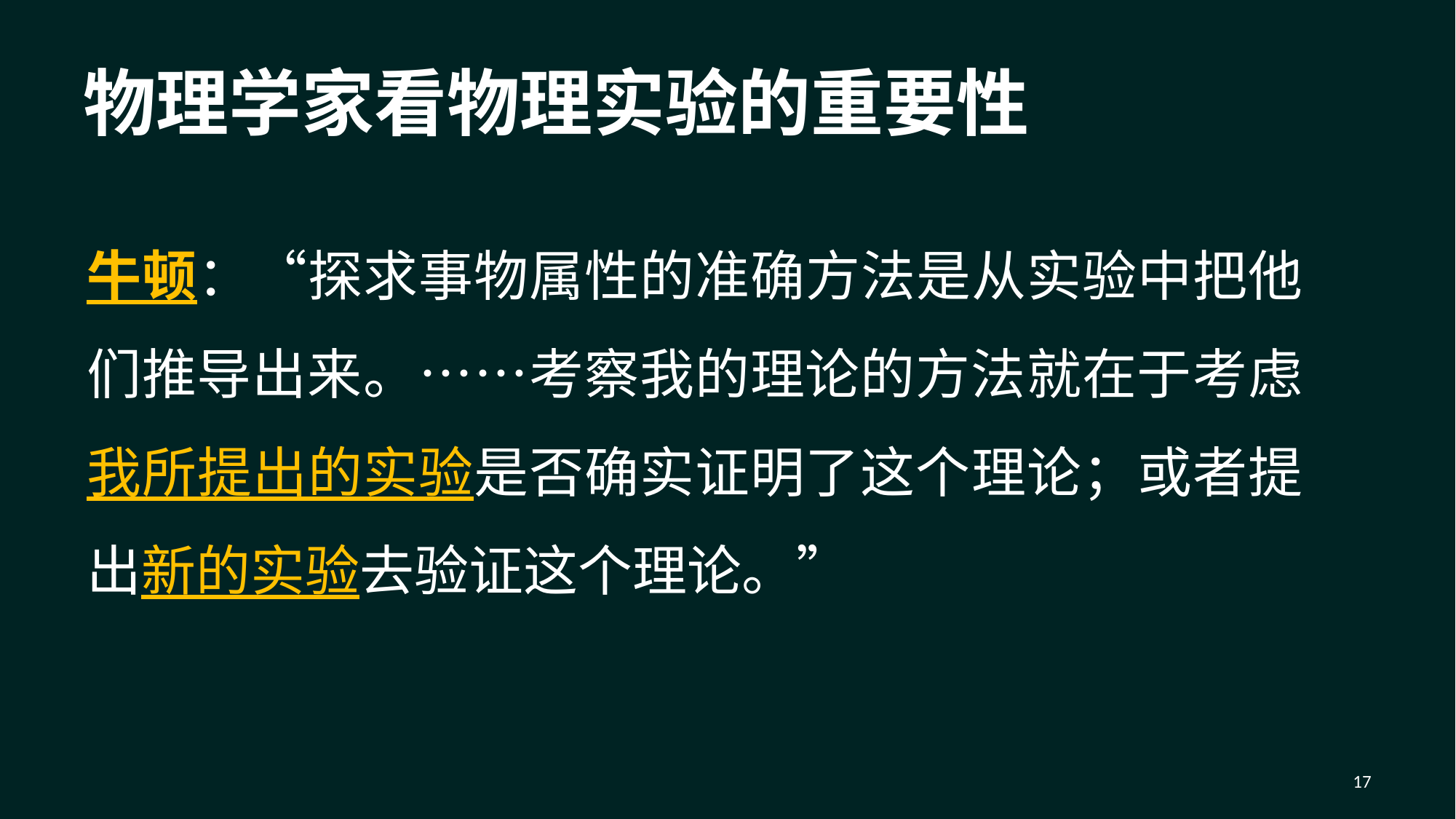

# 物理学家看物理实验的重要性
牛顿：“探求事物属性的准确方法是从实验中把他们推导出来。……考察我的理论的方法就在于考虑我所提出的实验是否确实证明了这个理论；或者提出新的实验去验证这个理论。”
17